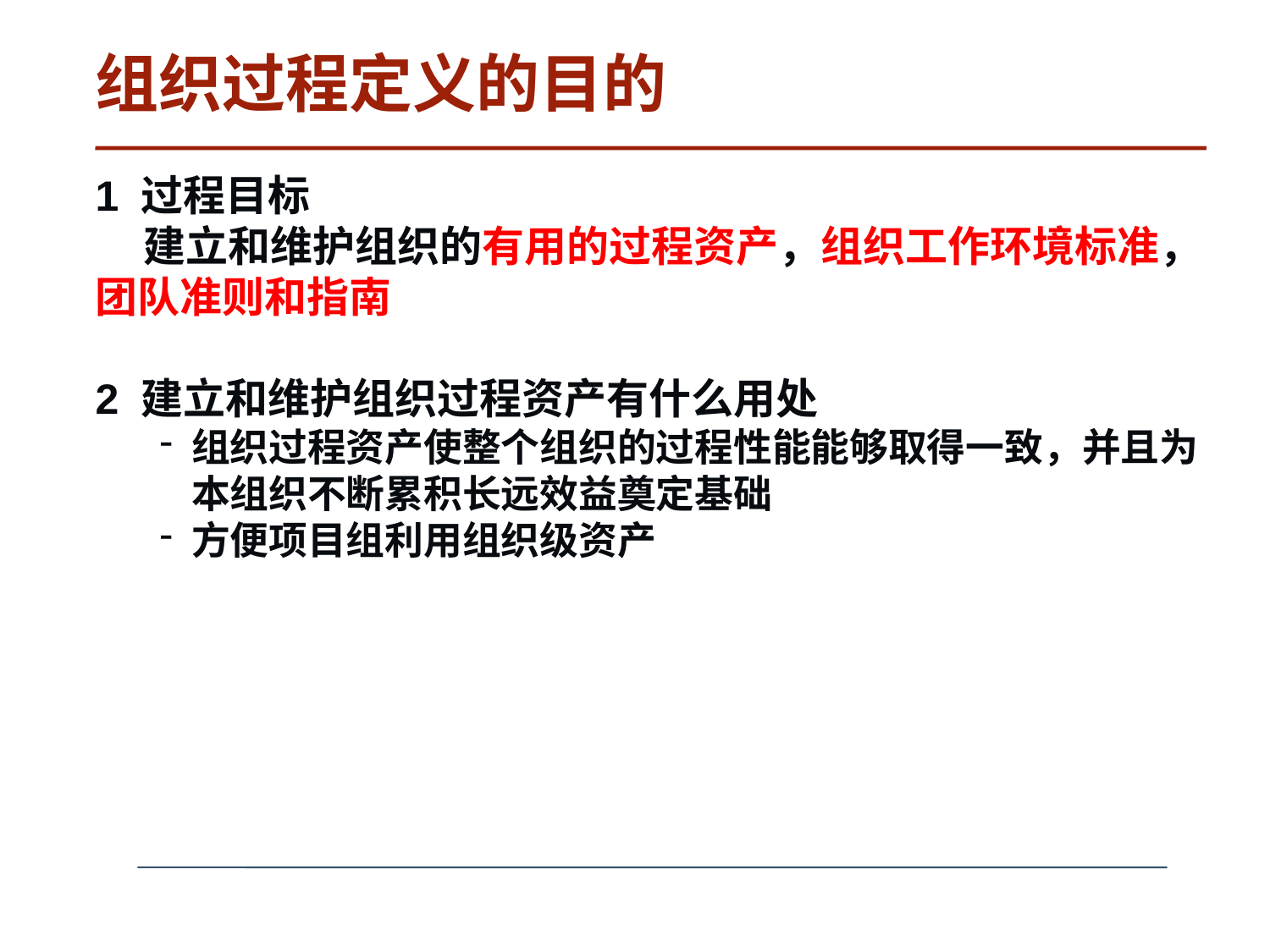

# 组织过程定义的目的
1 过程目标
    建立和维护组织的有用的过程资产，组织工作环境标准，团队准则和指南

2 建立和维护组织过程资产有什么用处
组织过程资产使整个组织的过程性能能够取得一致，并且为本组织不断累积长远效益奠定基础
方便项目组利用组织级资产